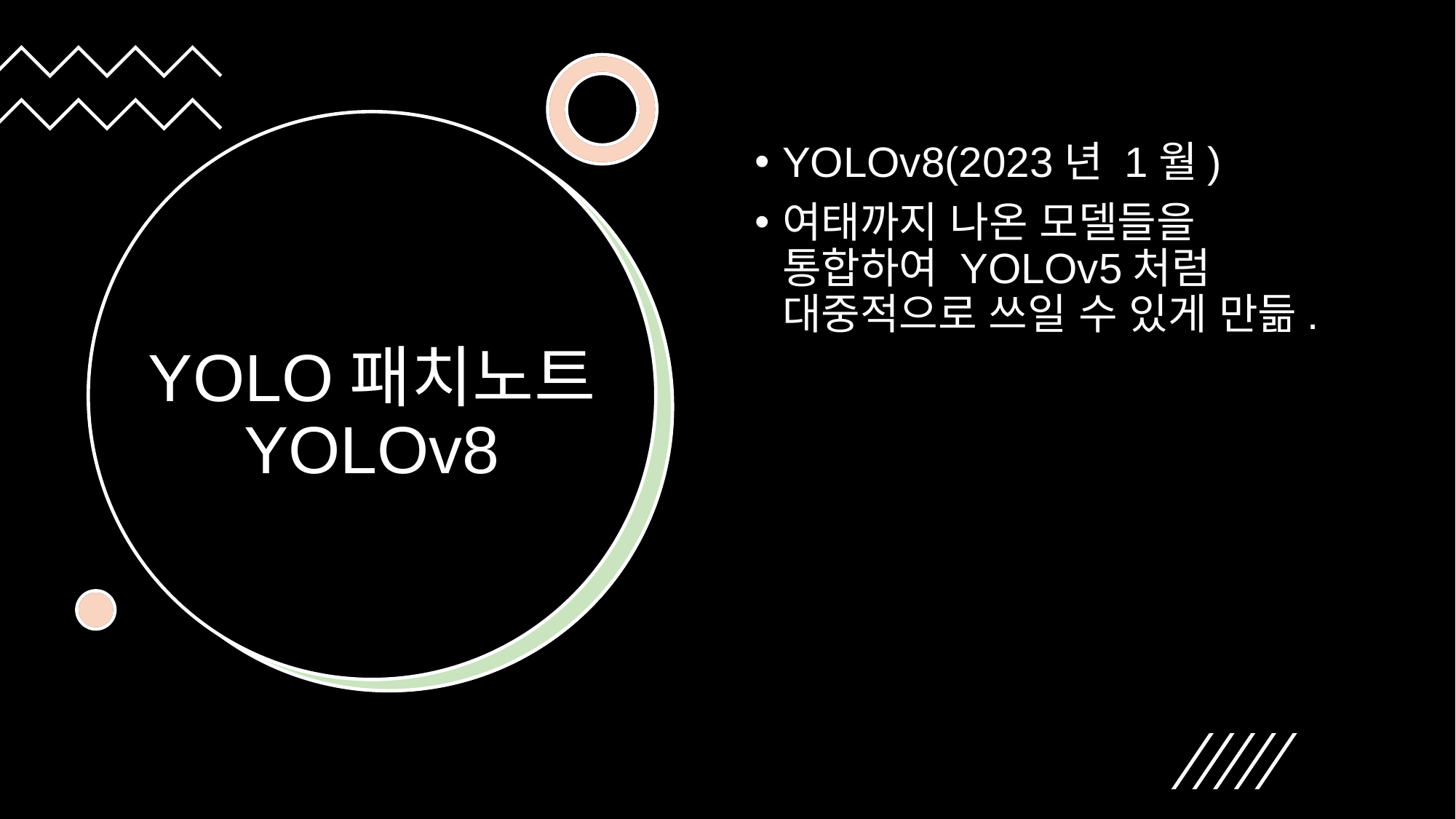

YOLOv8(2023년 1월)
여태까지 나온 모델들을 통합하여 YOLOv5처럼 대중적으로 쓰일 수 있게 만듦.

# YOLO패치노트 YOLOv8